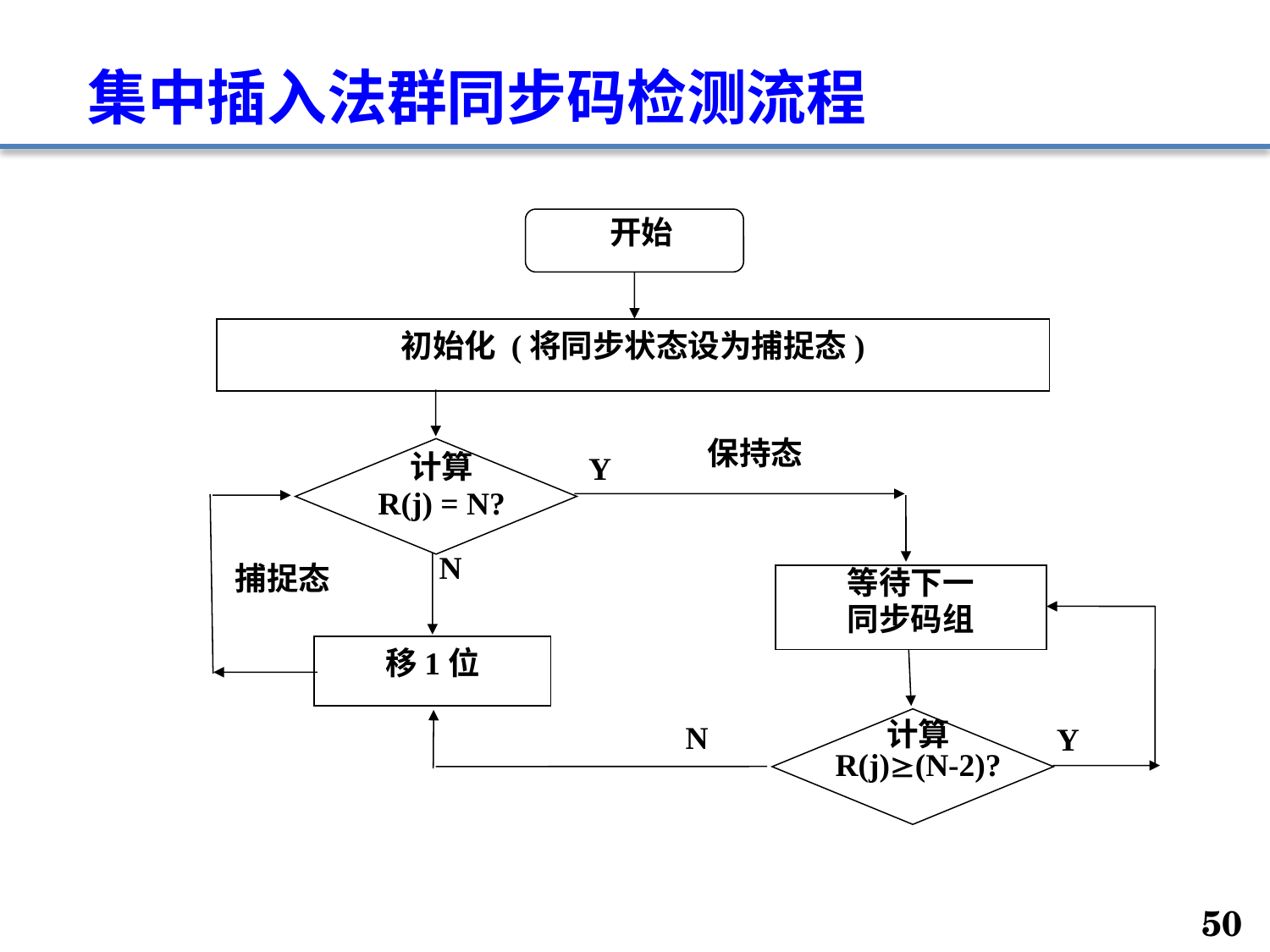

# 集中插入法群同步码检测流程

开始

初始化 (将同步状态设为捕捉态)

保持态

计算
R(j) = N?
Y

N

捕捉态
等待下一
同步码组

移1位

计算
R(j)≥(N-2)?

N
Y

50